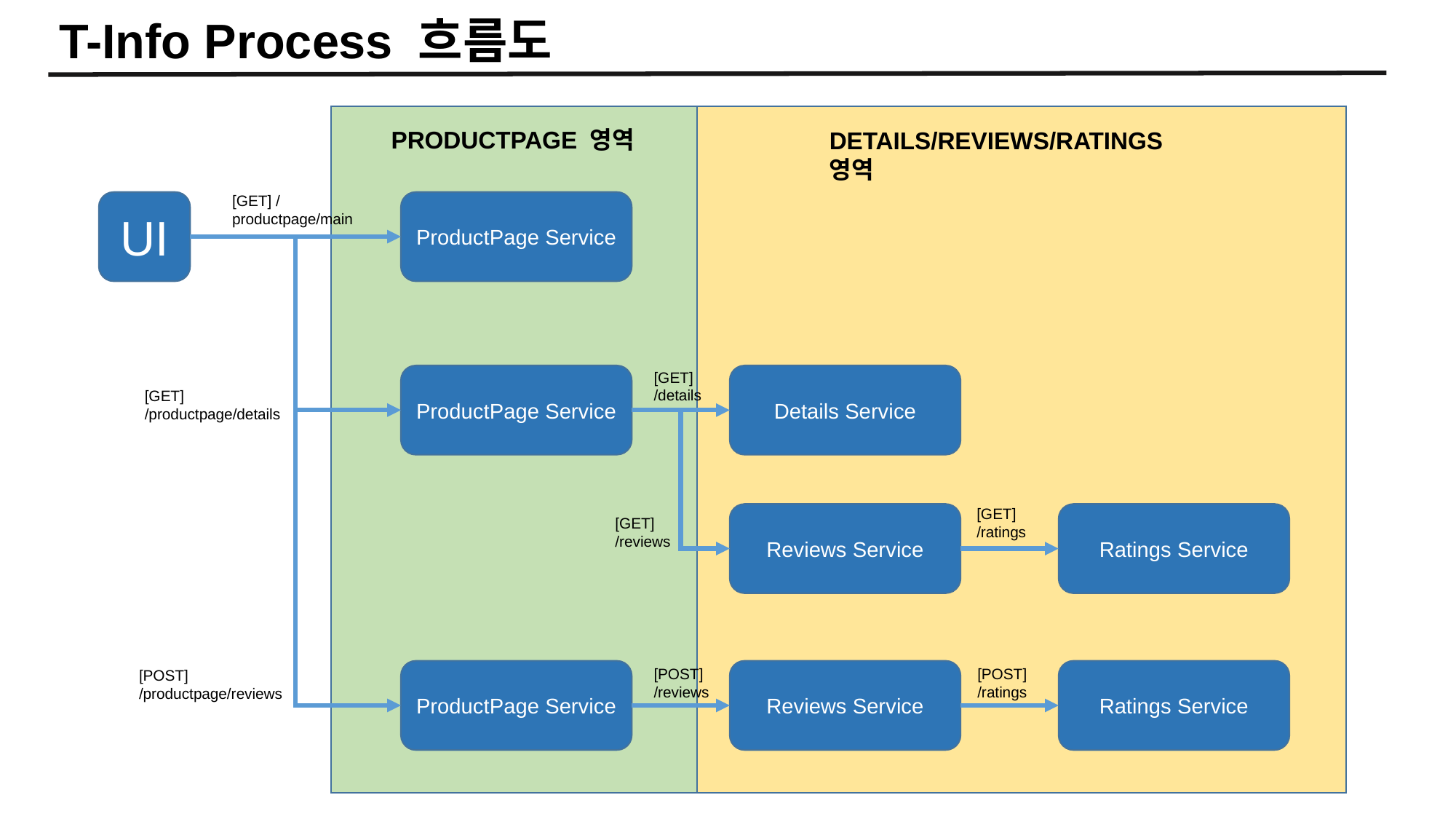

T-Info Process 흐름도

PRODUCTPAGE 영역
DETAILS/REVIEWS/RATINGS 영역
[GET] /productpage/main
UI
ProductPage Service
[GET]
/details
ProductPage Service
Details Service
[GET]
/productpage/details
[GET]
/ratings
Ratings Service
Reviews Service
[GET]
/reviews
[POST]
/reviews
[POST]
/ratings
[POST]
/productpage/reviews
ProductPage Service
Ratings Service
Reviews Service